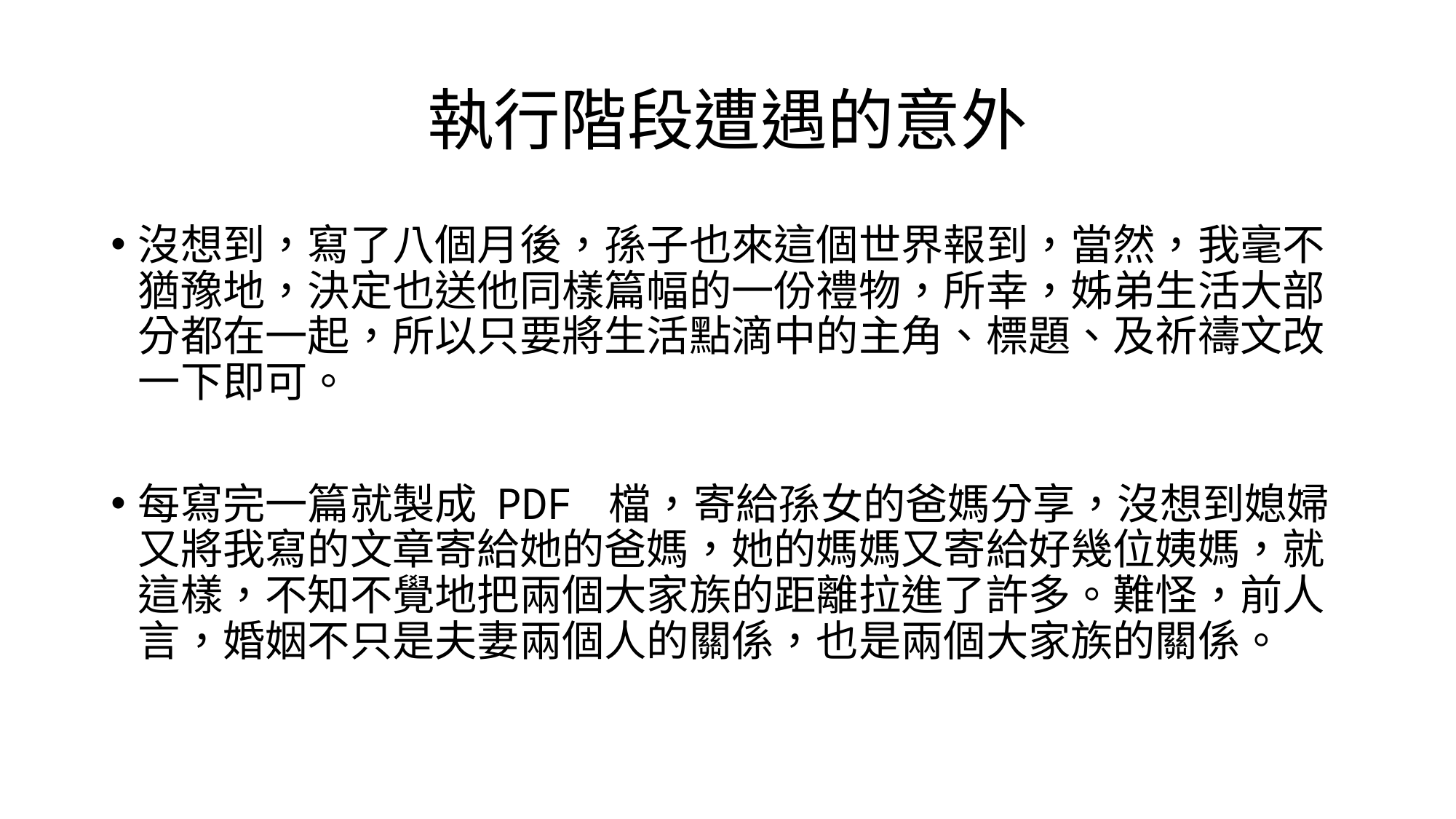

# 執行階段遭遇的意外
沒想到，寫了八個月後，孫子也來這個世界報到，當然，我毫不猶豫地，決定也送他同樣篇幅的一份禮物，所幸，姊弟生活大部分都在一起，所以只要將生活點滴中的主角、標題、及祈禱文改一下即可。

每寫完一篇就製成 PDF 檔，寄給孫女的爸媽分享，沒想到媳婦又將我寫的文章寄給她的爸媽，她的媽媽又寄給好幾位姨媽，就這樣，不知不覺地把兩個大家族的距離拉進了許多。難怪，前人言，婚姻不只是夫妻兩個人的關係，也是兩個大家族的關係。